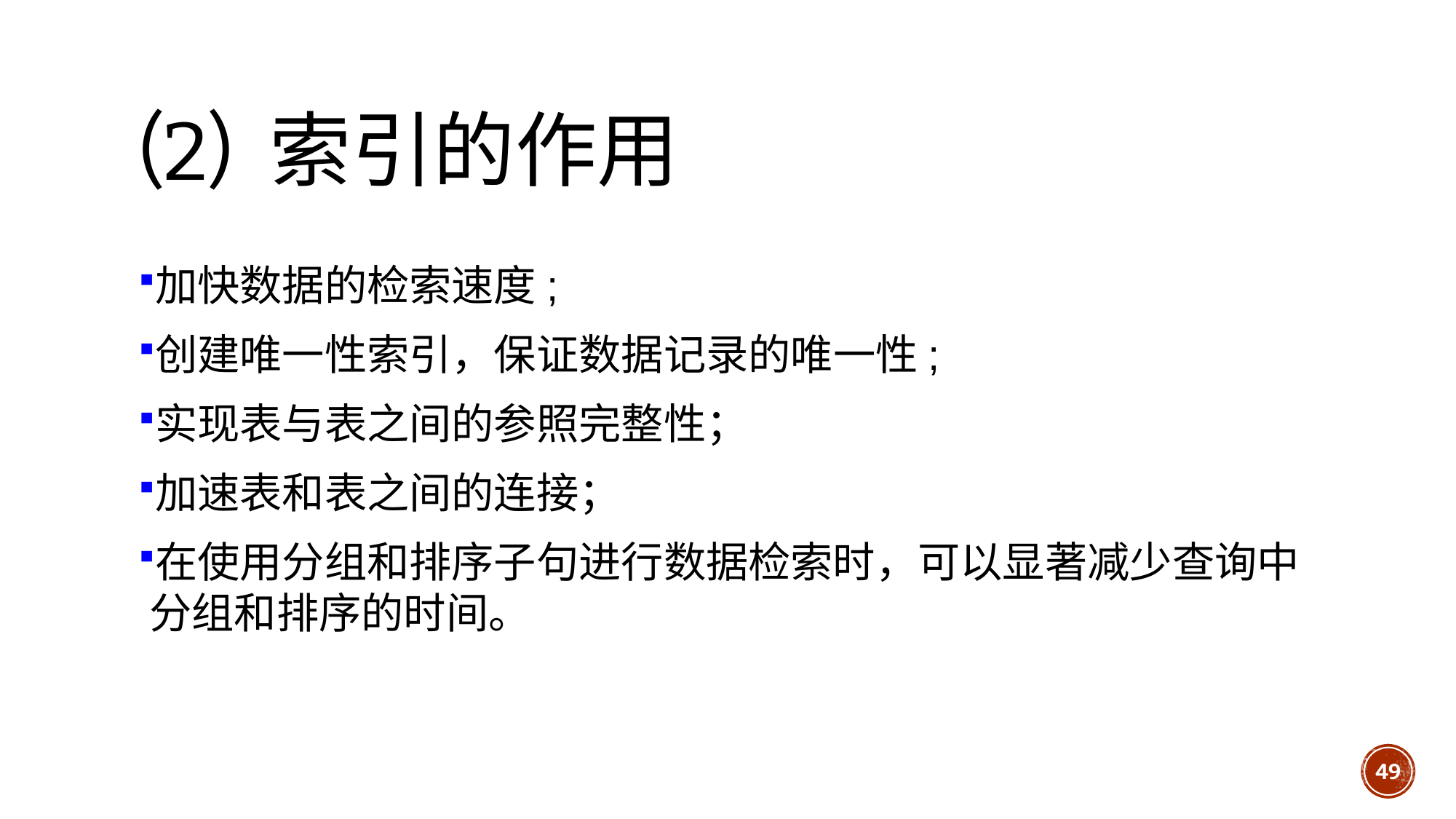

# (2) 索引的作用
加快数据的检索速度;
创建唯一性索引，保证数据记录的唯一性;
实现表与表之间的参照完整性；
加速表和表之间的连接；
在使用分组和排序子句进行数据检索时，可以显著减少查询中分组和排序的时间。

49